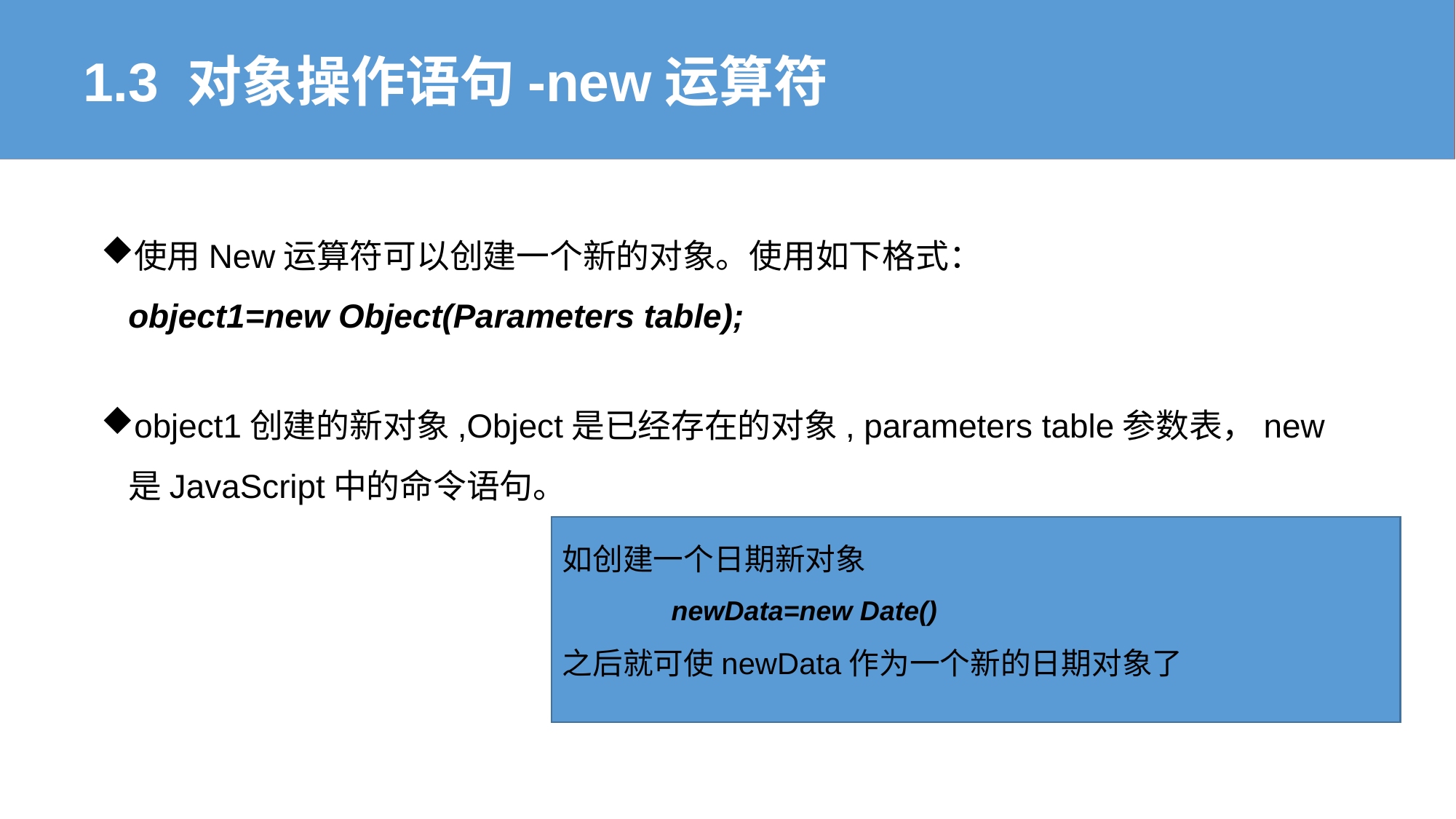

1.3 对象操作语句-new运算符

使用New运算符可以创建一个新的对象。使用如下格式：
object1=new Object(Parameters table);
object1创建的新对象,Object是已经存在的对象, parameters table参数表，new是JavaScript中的命令语句。

如创建一个日期新对象
	newData=new Date()
之后就可使newData作为一个新的日期对象了